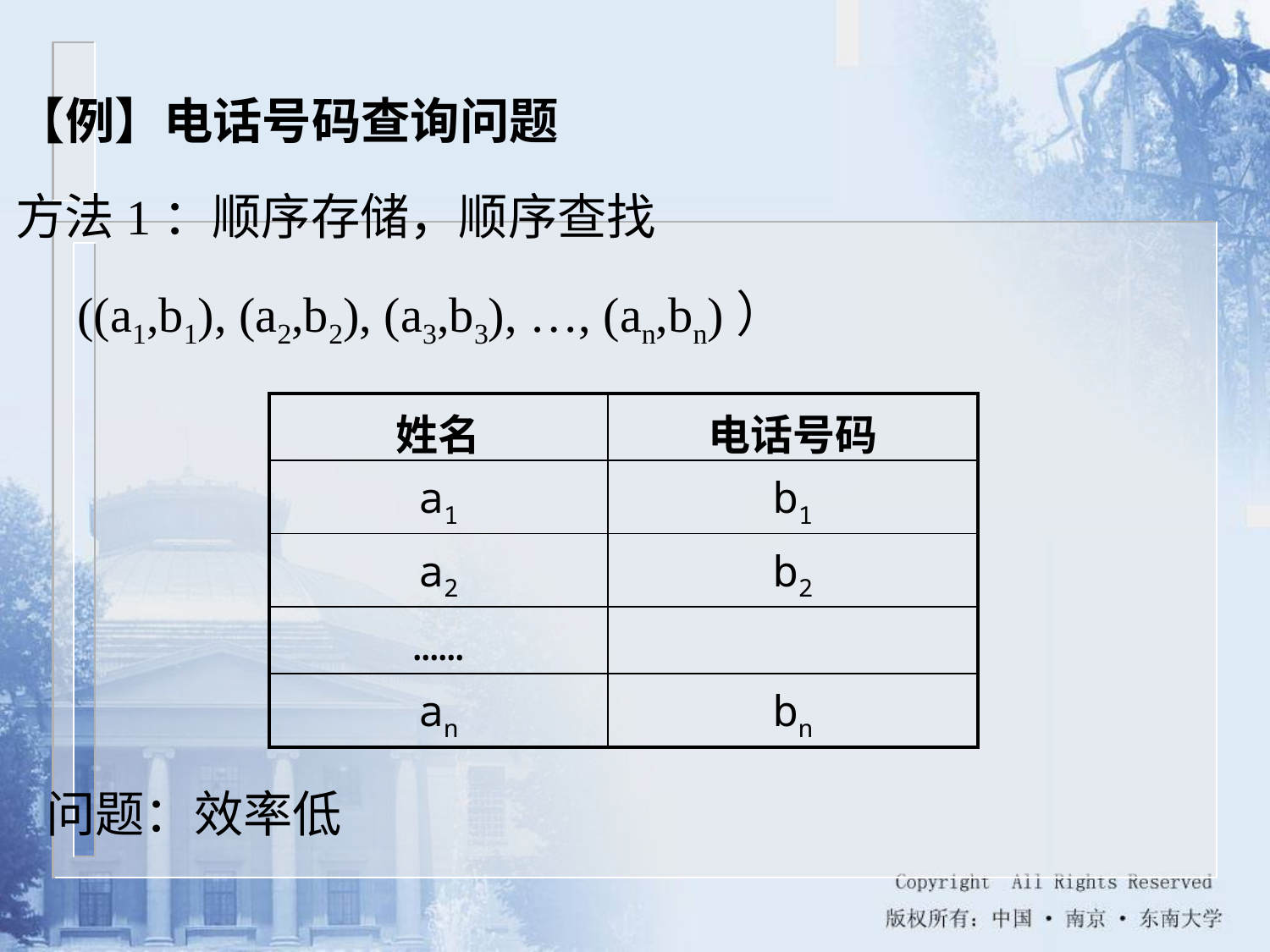

【例】电话号码查询问题
方法1：顺序存储，顺序查找
     ((a1,b1), (a2,b2), (a3,b3), …, (an,bn)）
| 姓名 | 电话号码 |
| --- | --- |
| a1 | b1 |
| a2 | b2 |
| …… |  |
| an | bn |
问题：效率低